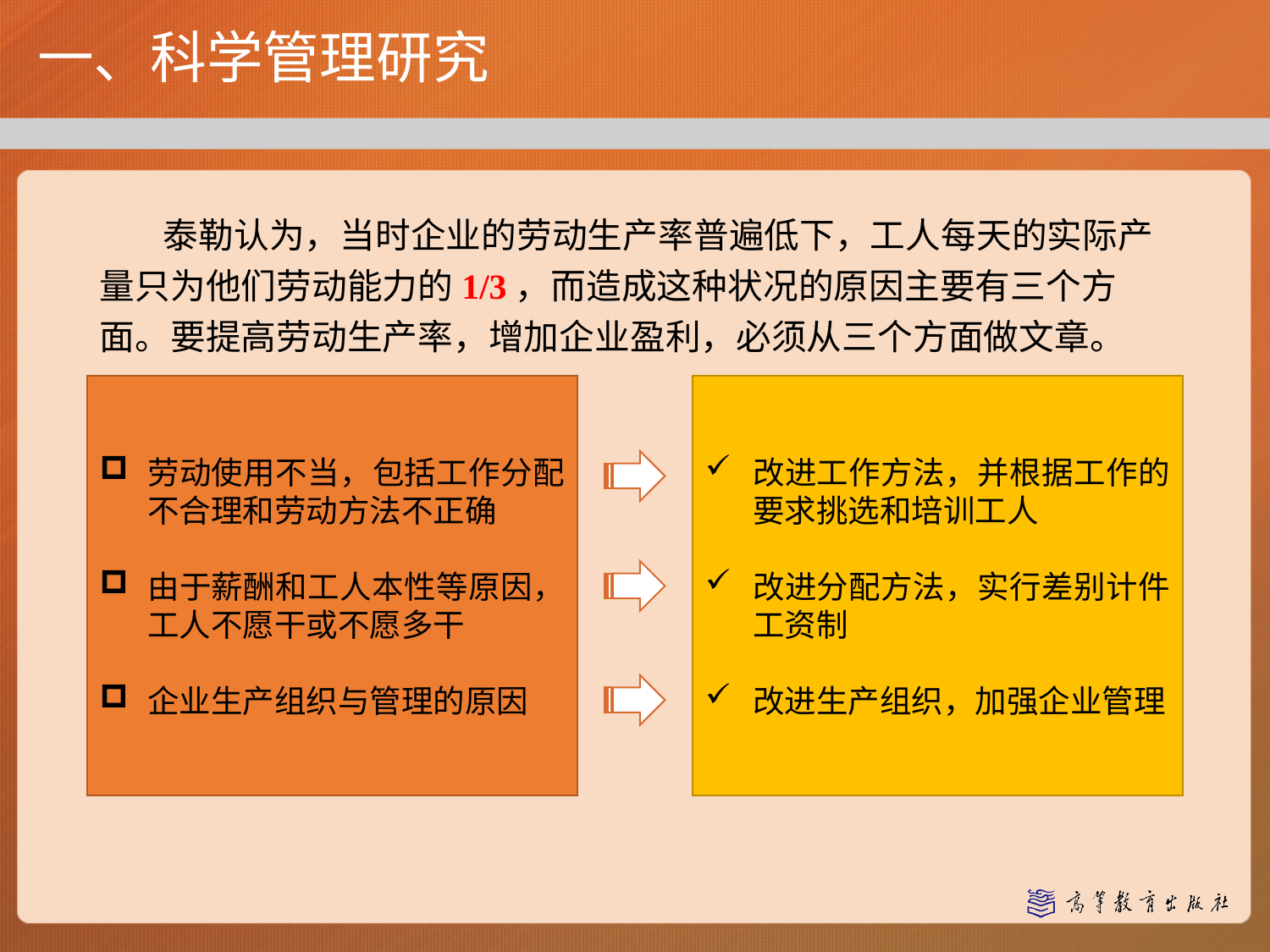

# 一、科学管理研究
泰勒认为，当时企业的劳动生产率普遍低下，工人每天的实际产量只为他们劳动能力的1/3，而造成这种状况的原因主要有三个方面。要提高劳动生产率，增加企业盈利，必须从三个方面做文章。
劳动使用不当，包括工作分配不合理和劳动方法不正确

由于薪酬和工人本性等原因，工人不愿干或不愿多干

企业生产组织与管理的原因
改进工作方法，并根据工作的要求挑选和培训工人

改进分配方法，实行差别计件工资制

改进生产组织，加强企业管理